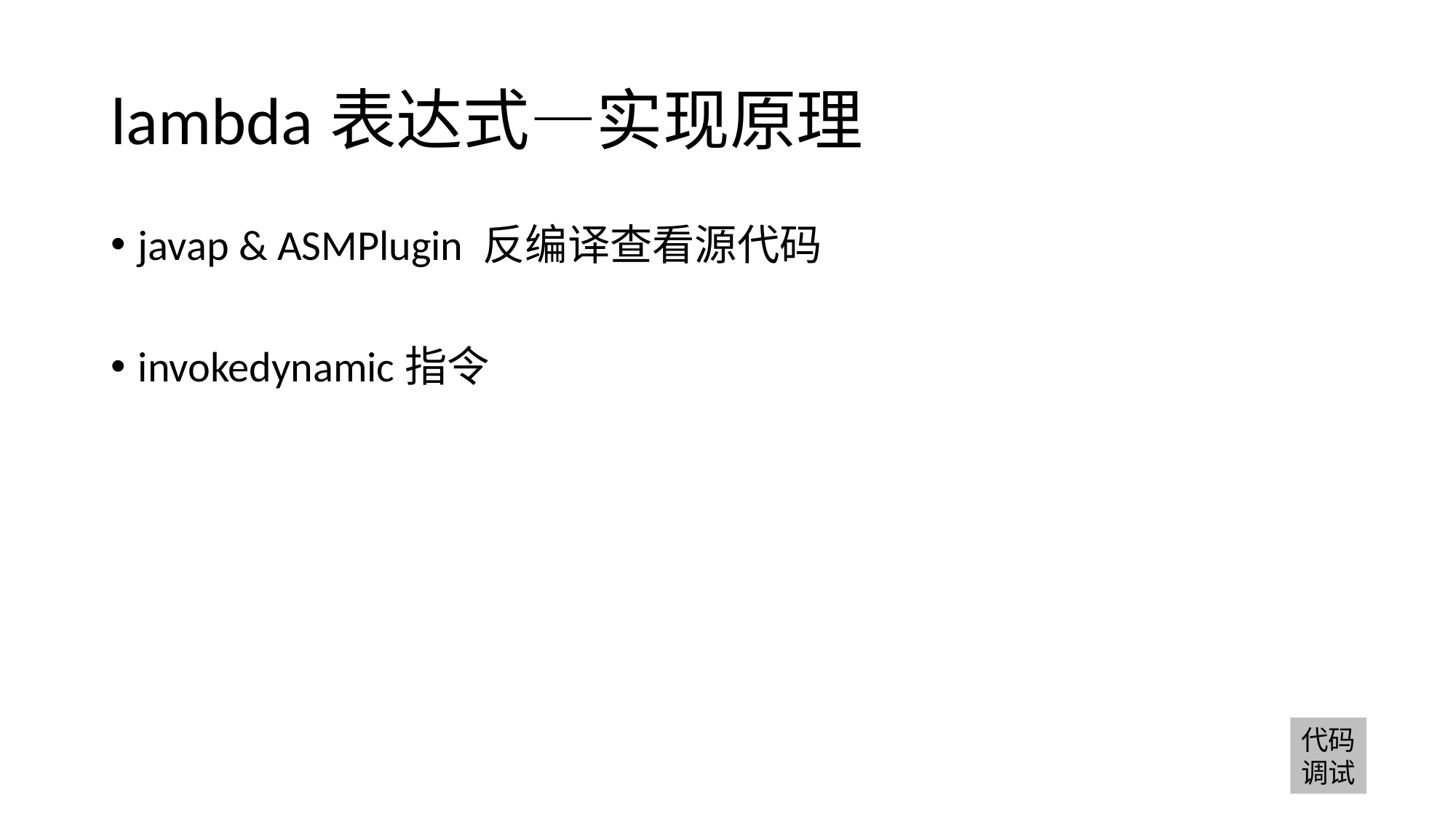

# lambda表达式—实现原理
javap & ASMPlugin 反编译查看源代码

invokedynamic指令
代码
调试